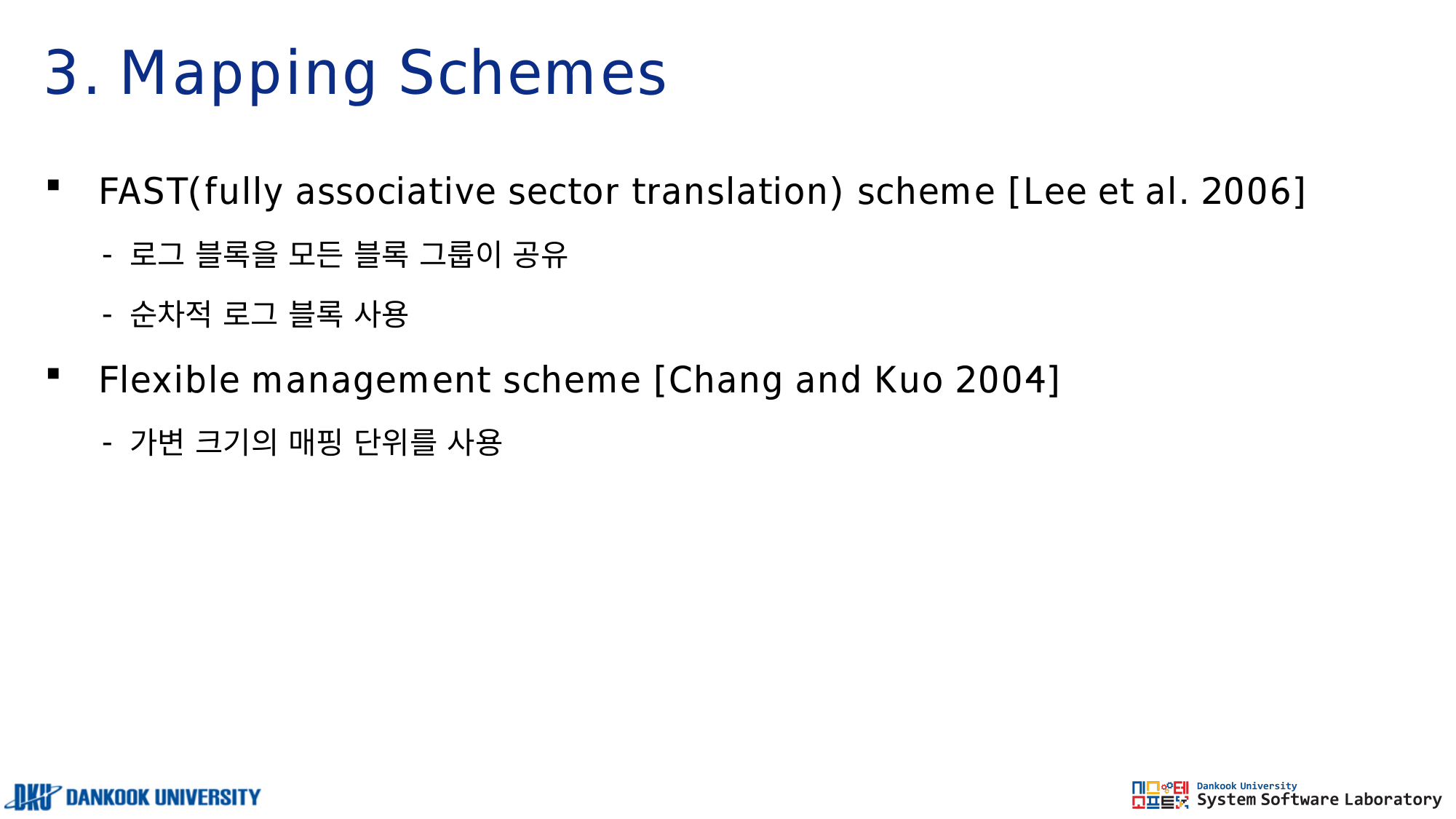

# 3. Mapping Schemes
FAST(fully associative sector translation) scheme [Lee et al. 2006]
      - 로그 블록을 모든 블록 그룹이 공유
      - 순차적 로그 블록 사용
Flexible management scheme [Chang and Kuo 2004]
      - 가변 크기의 매핑 단위를 사용